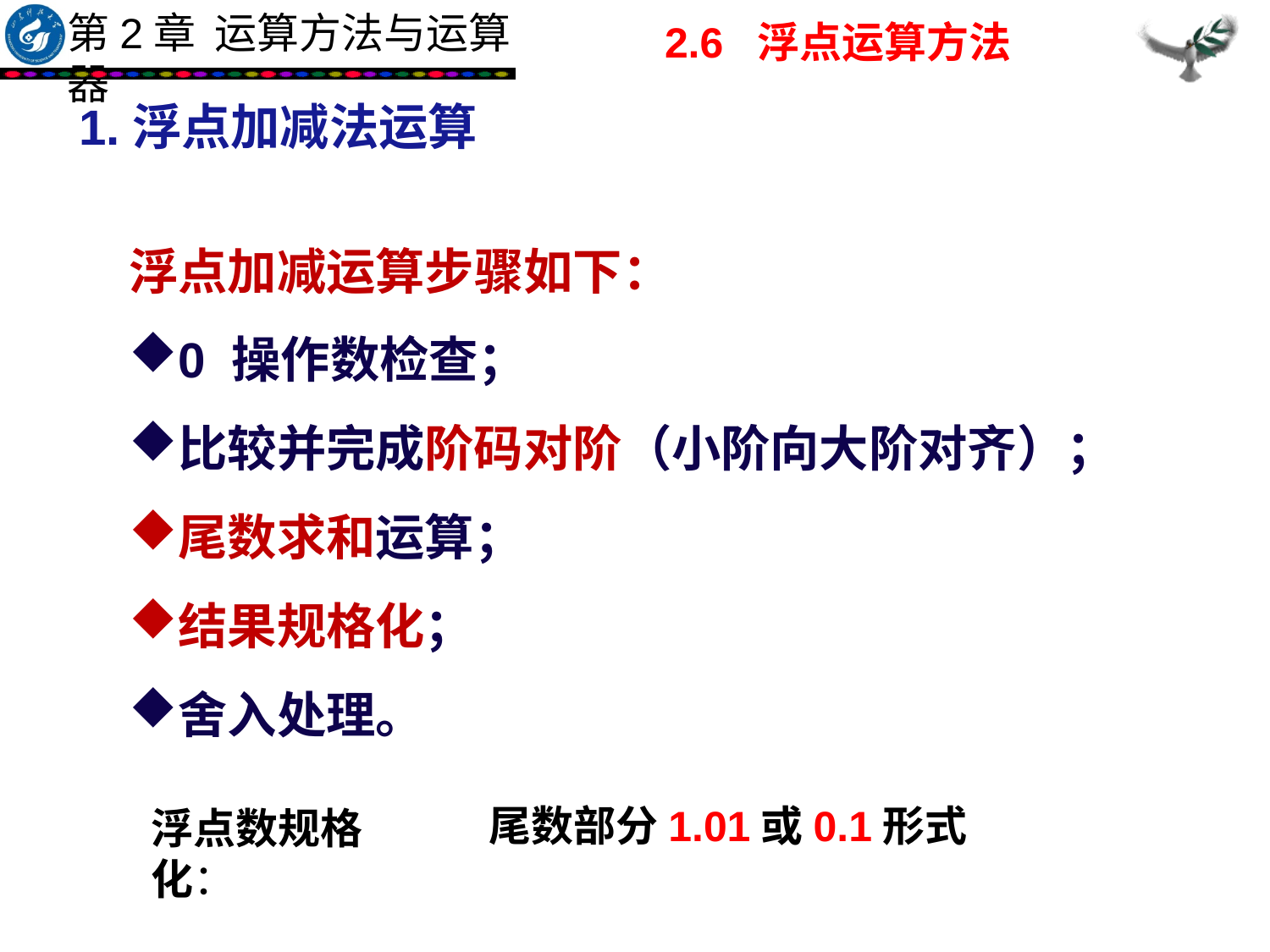

2.6  浮点运算方法
1.浮点加减法运算
浮点加减运算步骤如下：
0 操作数检查；
比较并完成阶码对阶（小阶向大阶对齐）；
尾数求和运算；
结果规格化；
舍入处理。
尾数部分1.01或0.1形式
浮点数规格化：